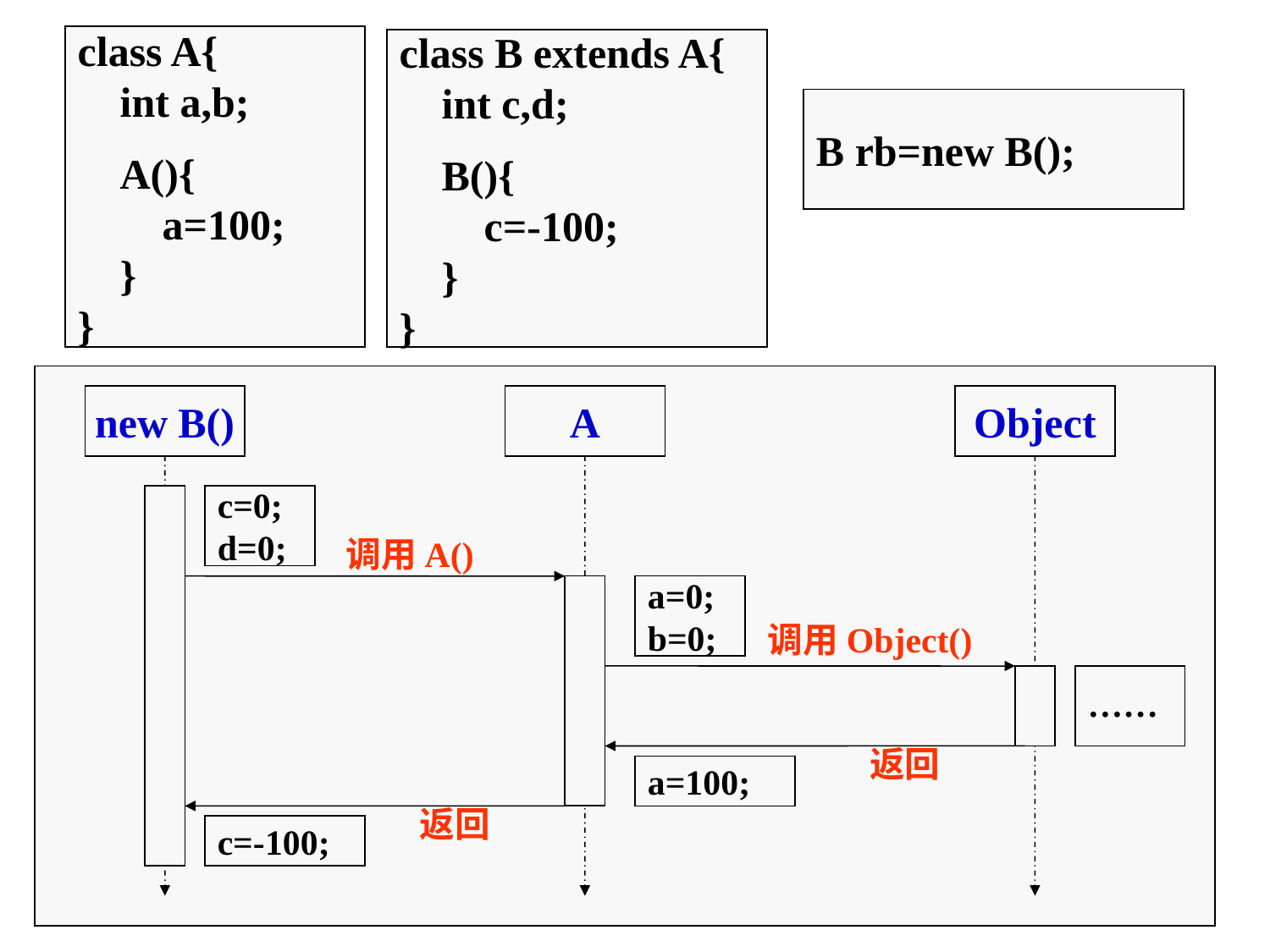

class A{
    int a,b;

    A(){
        a=100;
    }
}
class B extends A{
    int c,d;

    B(){
        c=-100;
    }
}
B rb=new B();

new B()
A
Object

c=0;
d=0;
调用A()

a=0;
b=0;
调用Object()

……
返回

a=100;
返回

c=-100;
5